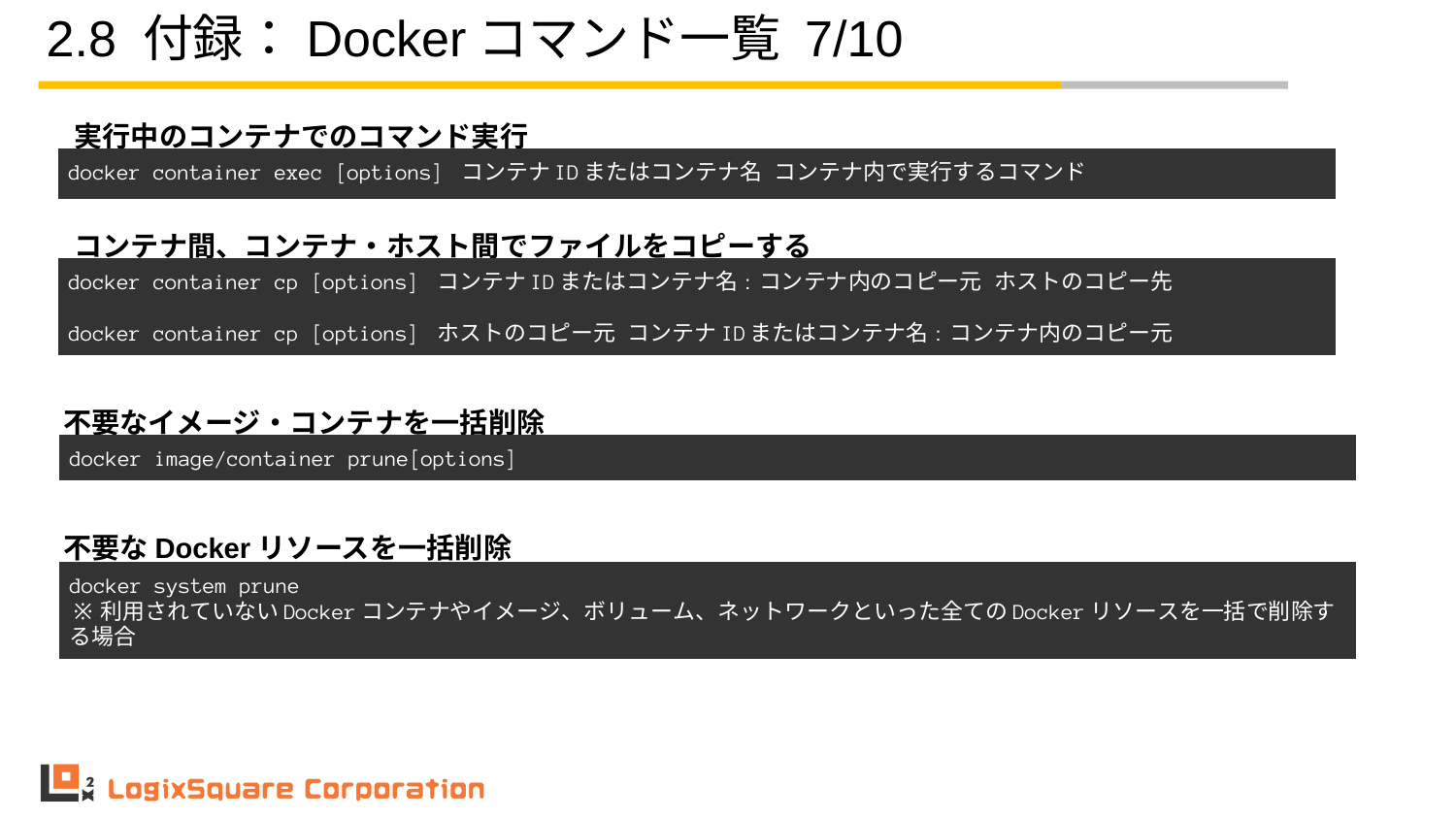

# 2.8 付録：Dockerコマンド一覧 7/10
実行中のコンテナでのコマンド実行
| docker container exec [options] コンテナIDまたはコンテナ名 コンテナ内で実行するコマンド |
| --- |
コンテナ間、コンテナ・ホスト間でファイルをコピーする
| docker container cp [options] コンテナIDまたはコンテナ名:コンテナ内のコピー元 ホストのコピー先 docker container cp [options] ホストのコピー元 コンテナIDまたはコンテナ名:コンテナ内のコピー元 |
| --- |
不要なイメージ・コンテナを一括削除
| docker image/container prune[options] |
| --- |
不要なDockerリソースを一括削除
| docker system prune ※利用されていないDockerコンテナやイメージ、ボリューム、ネットワークといった全てのDockerリソースを一括で削除する場合 |
| --- |